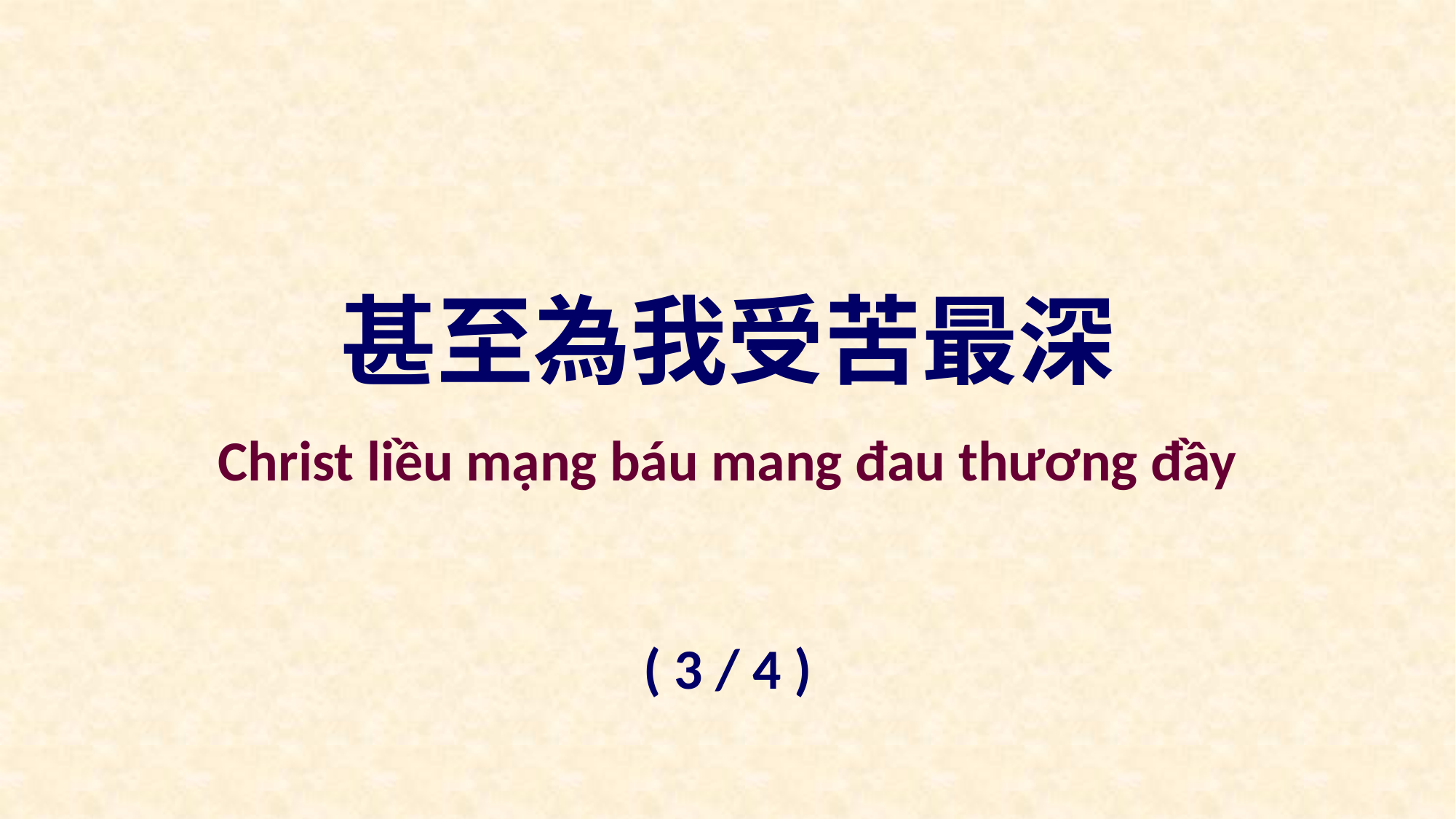

甚至為我受苦最深
Christ liều mạng báu mang đau thương đầy
( 3 / 4 )